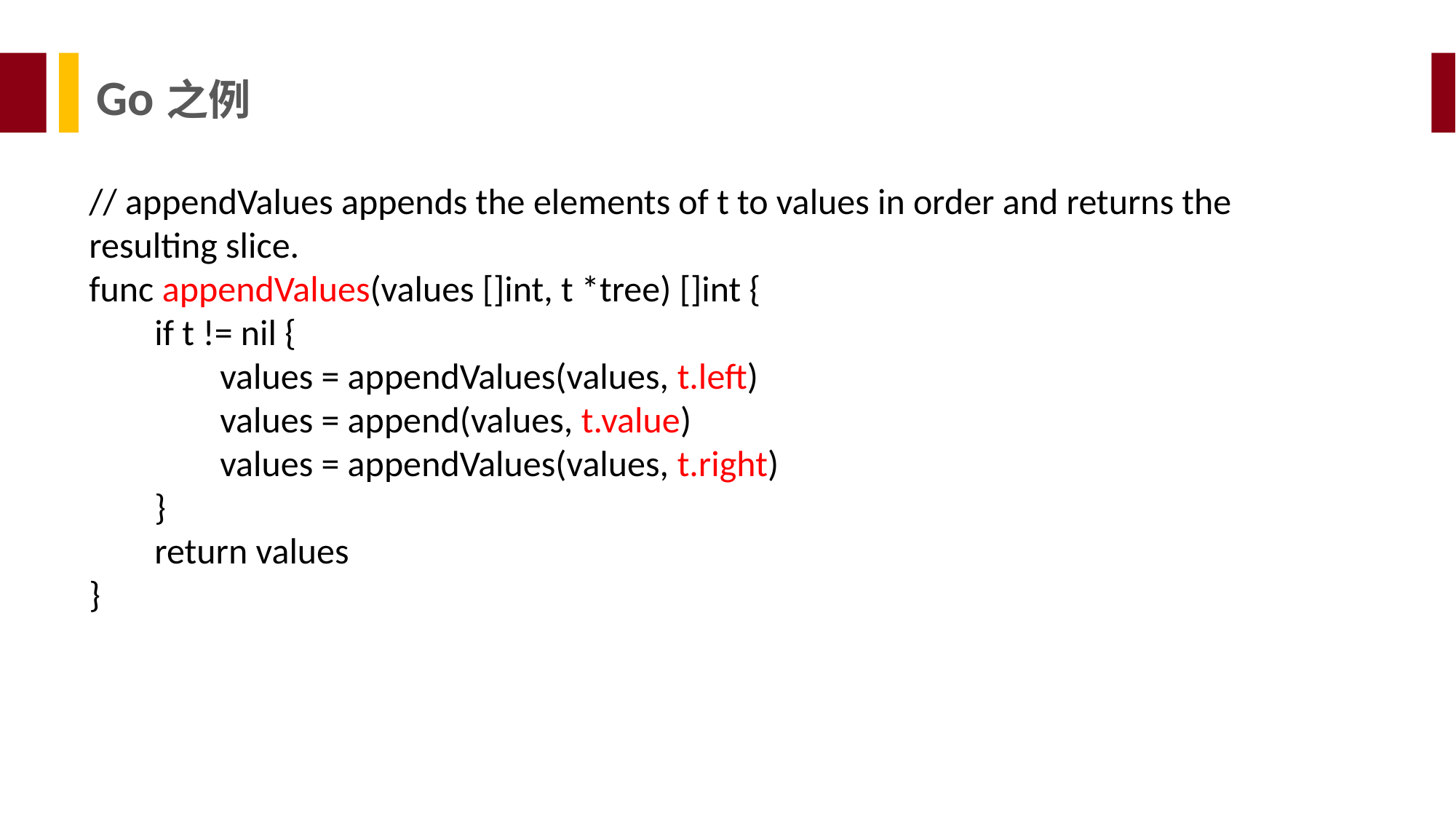

Go之例
// appendValues appends the elements of t to values in order and returns the resulting slice.
func appendValues(values []int, t *tree) []int {
        if t != nil {
                values = appendValues(values, t.left)
                values = append(values, t.value)
                values = appendValues(values, t.right)
        }
        return values
}